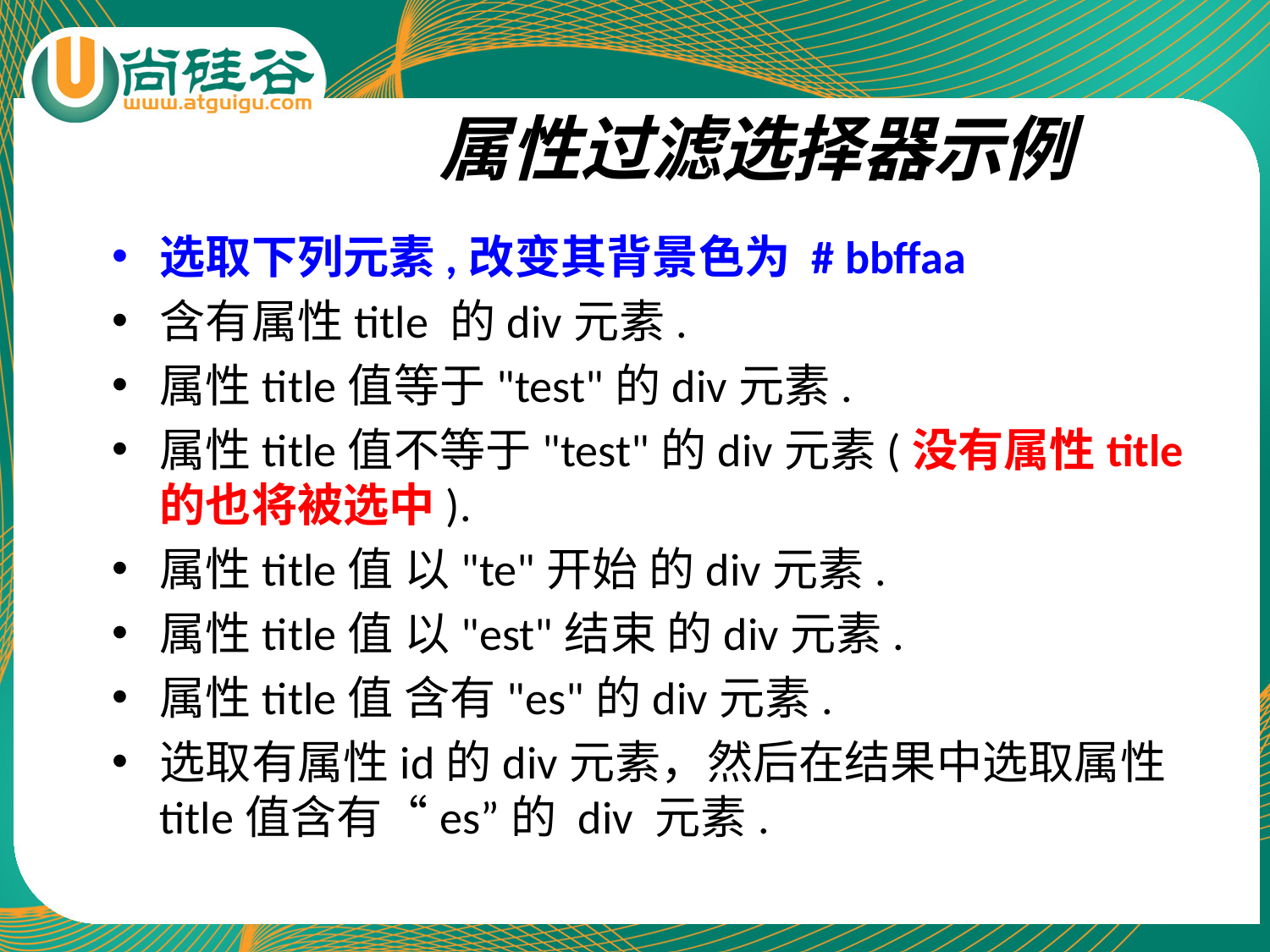

# 属性过滤选择器示例
选取下列元素,改变其背景色为 # bbffaa
含有属性title 的div元素.
属性title值等于"test"的div元素.
属性title值不等于"test"的div元素(没有属性title的也将被选中).
属性title值 以"te"开始 的div元素.
属性title值 以"est"结束 的div元素.
属性title值 含有"es"的div元素.
选取有属性id的div元素，然后在结果中选取属性title值含有“es”的 div 元素.